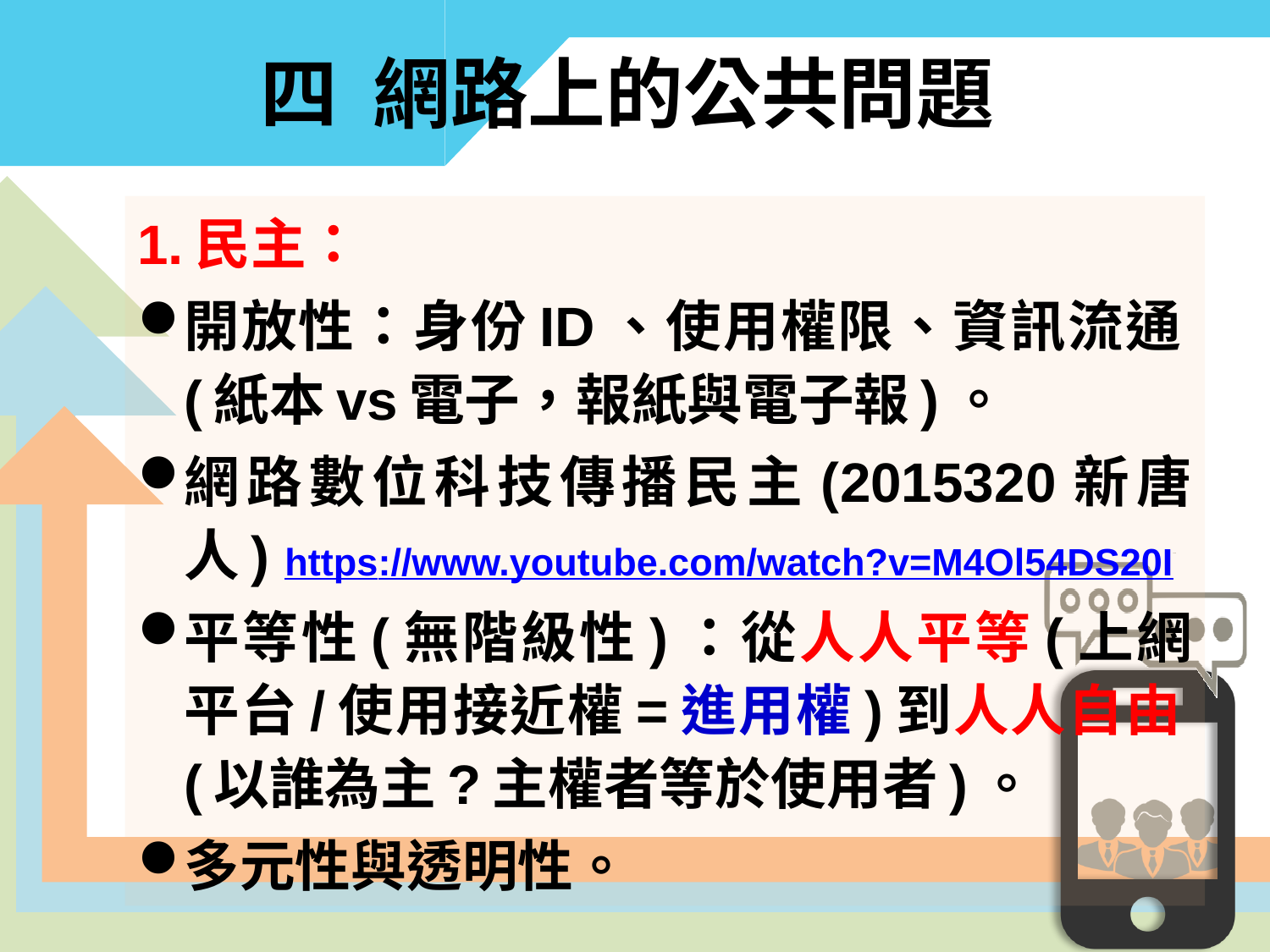

# 四  網路上的公共問題
1.民主：
開放性：身份ID、使用權限、資訊流通(紙本vs電子，報紙與電子報)。
網路數位科技傳播民主(2015320新唐人) https://www.youtube.com/watch?v=M4Ol54DS20I
平等性(無階級性)：從人人平等(上網平台/使用接近權=進用權)到人人自由(以誰為主?主權者等於使用者)。
多元性與透明性。